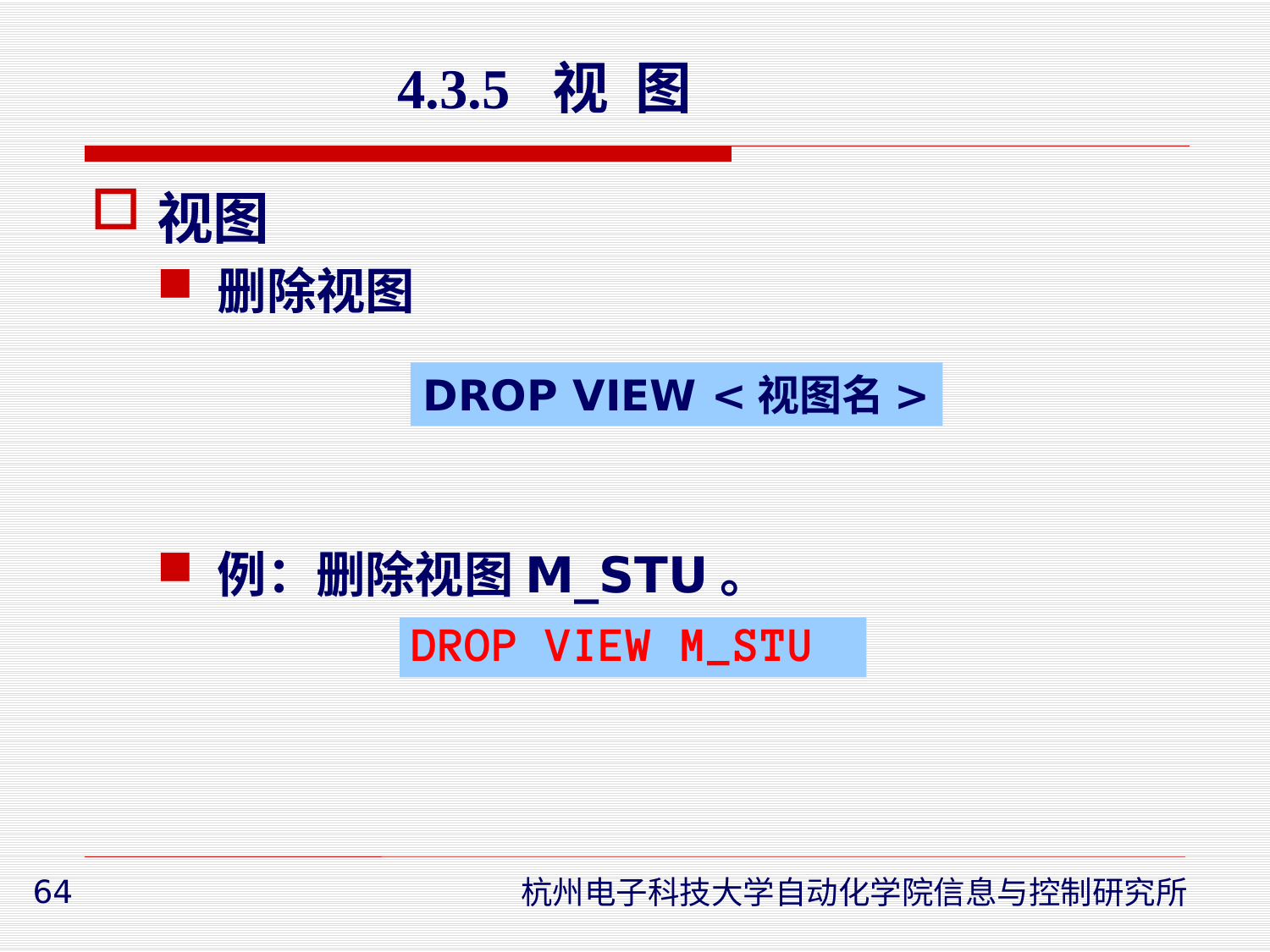

4.3.5  视  图
视图
删除视图

例：删除视图M_STU。

DROP VIEW <视图名>
DROP VIEW M_STU